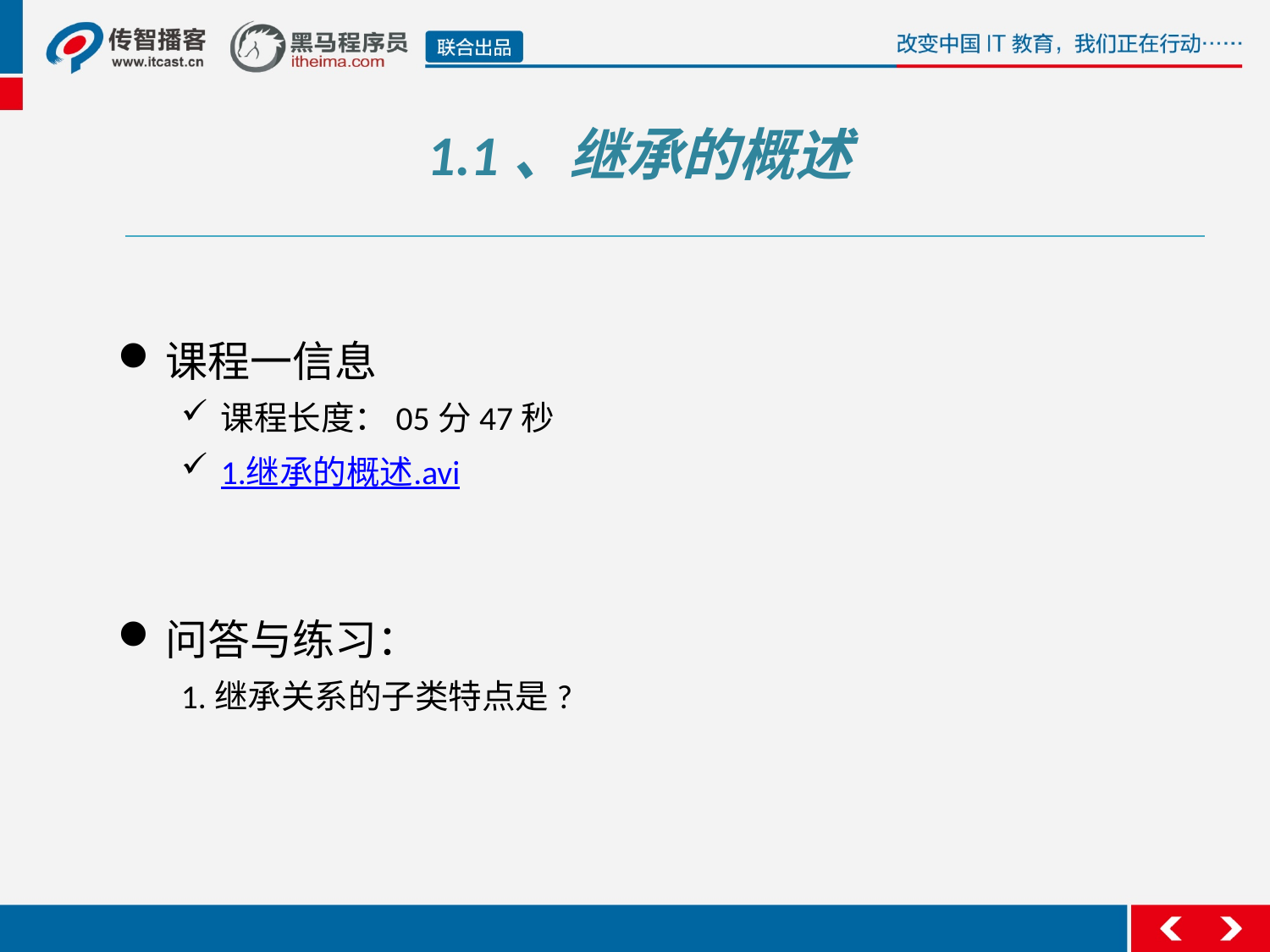

1.1、继承的概述

课程一信息
课程长度：05分47秒
1.继承的概述.avi

问答与练习：
1.继承关系的子类特点是?